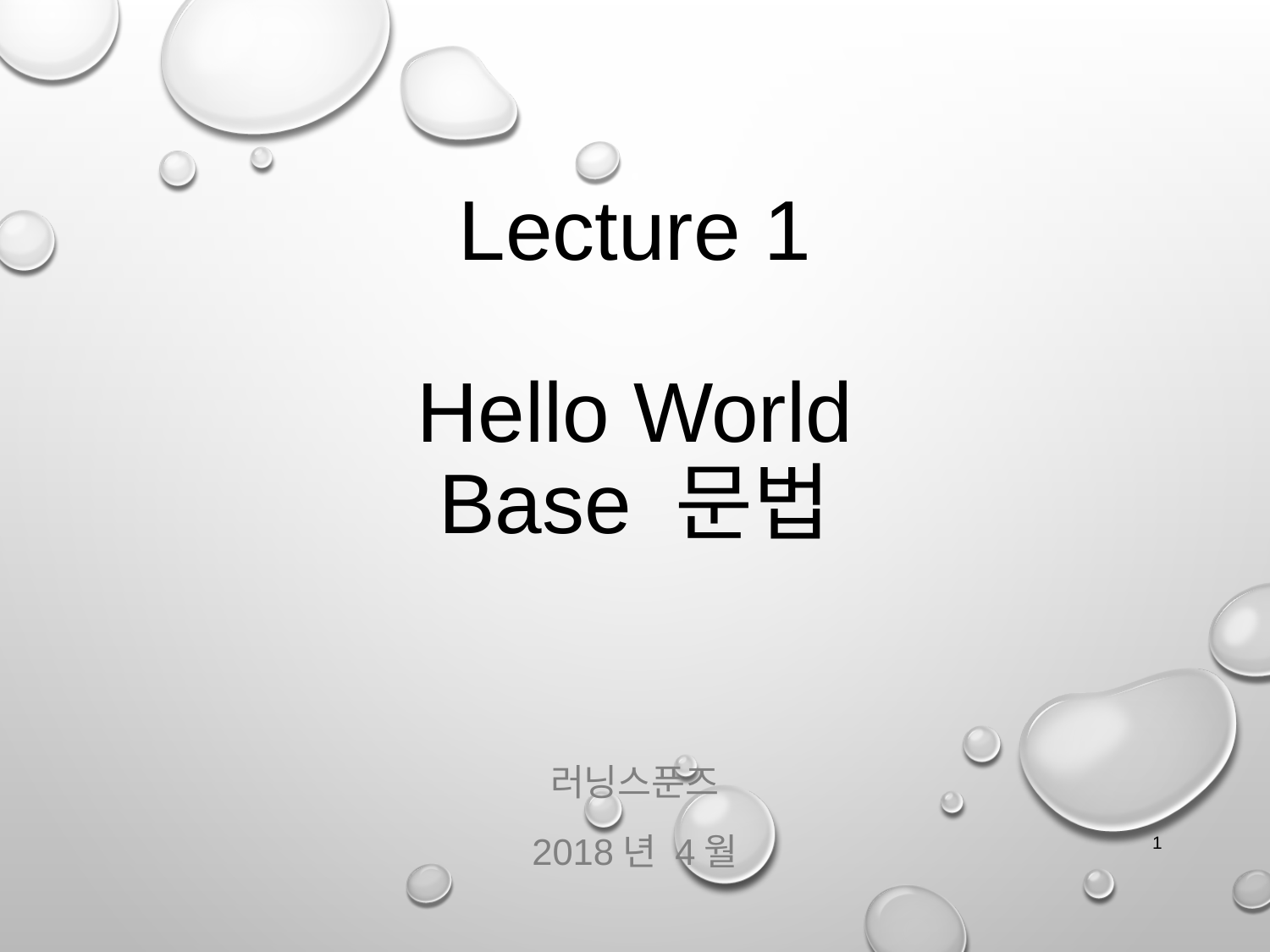

# Lecture 1 Hello World Base 문법
러닝스푼즈
2018년 4월
1